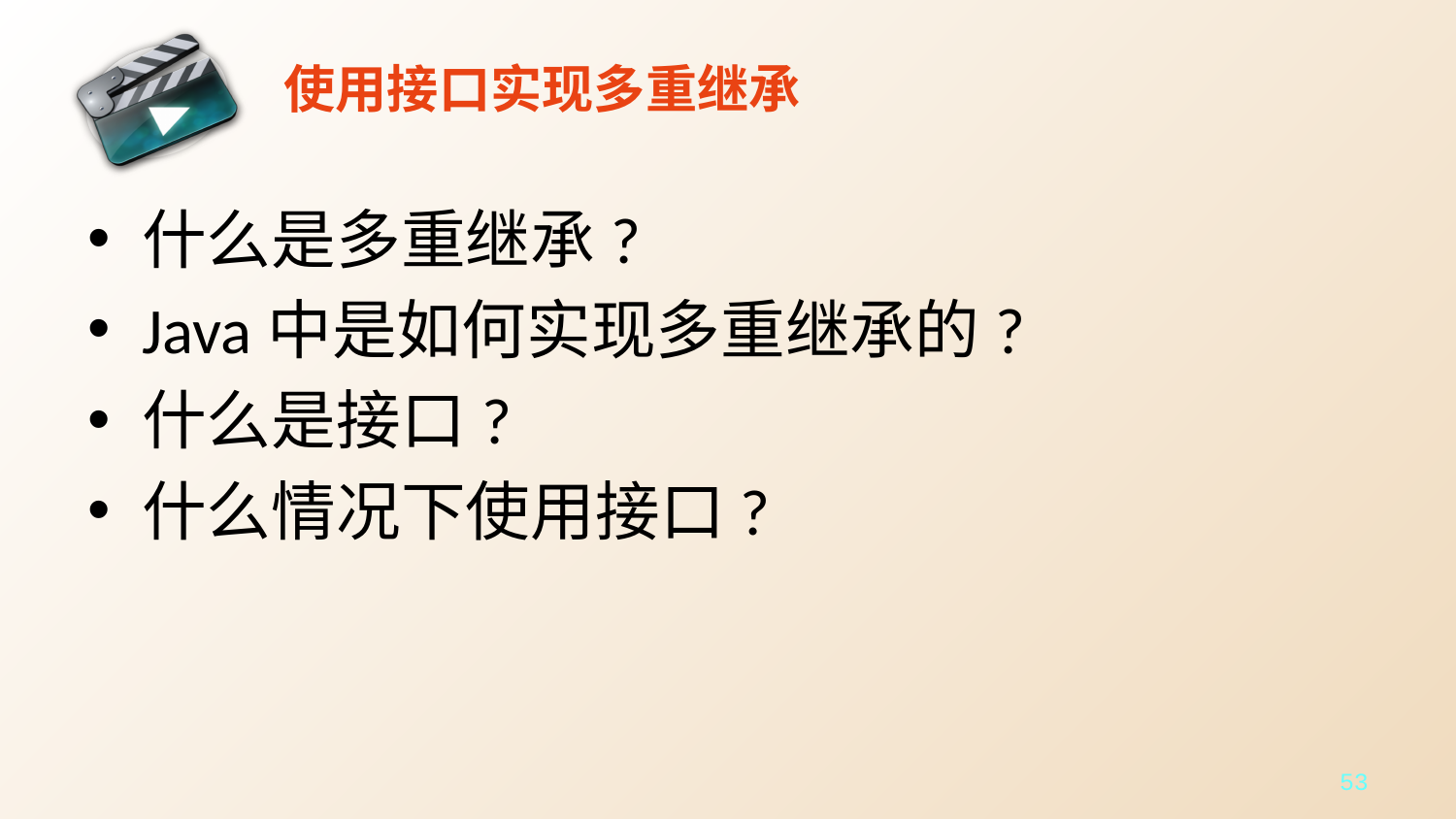

# 使用接口实现多重继承
什么是多重继承?
Java中是如何实现多重继承的?
什么是接口?
什么情况下使用接口?
53